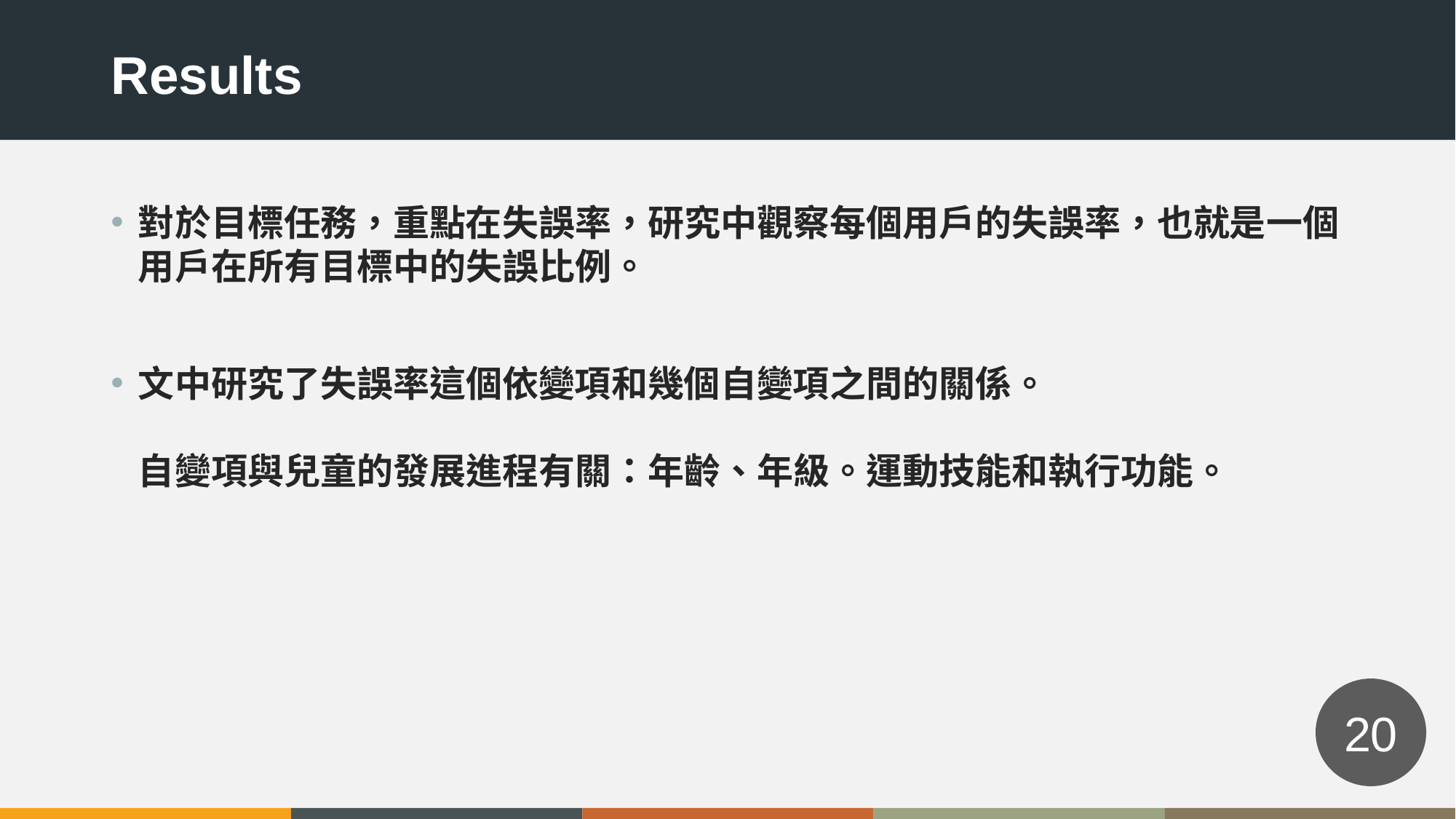

Results
對於目標任務，重點在失誤率，研究中觀察每個用戶的失誤率，也就是一個用戶在所有目標中的失誤比例。

文中研究了失誤率這個依變項和幾個自變項之間的關係。
自變項與兒童的發展進程有關：年齡、年級。運動技能和執行功能。
20